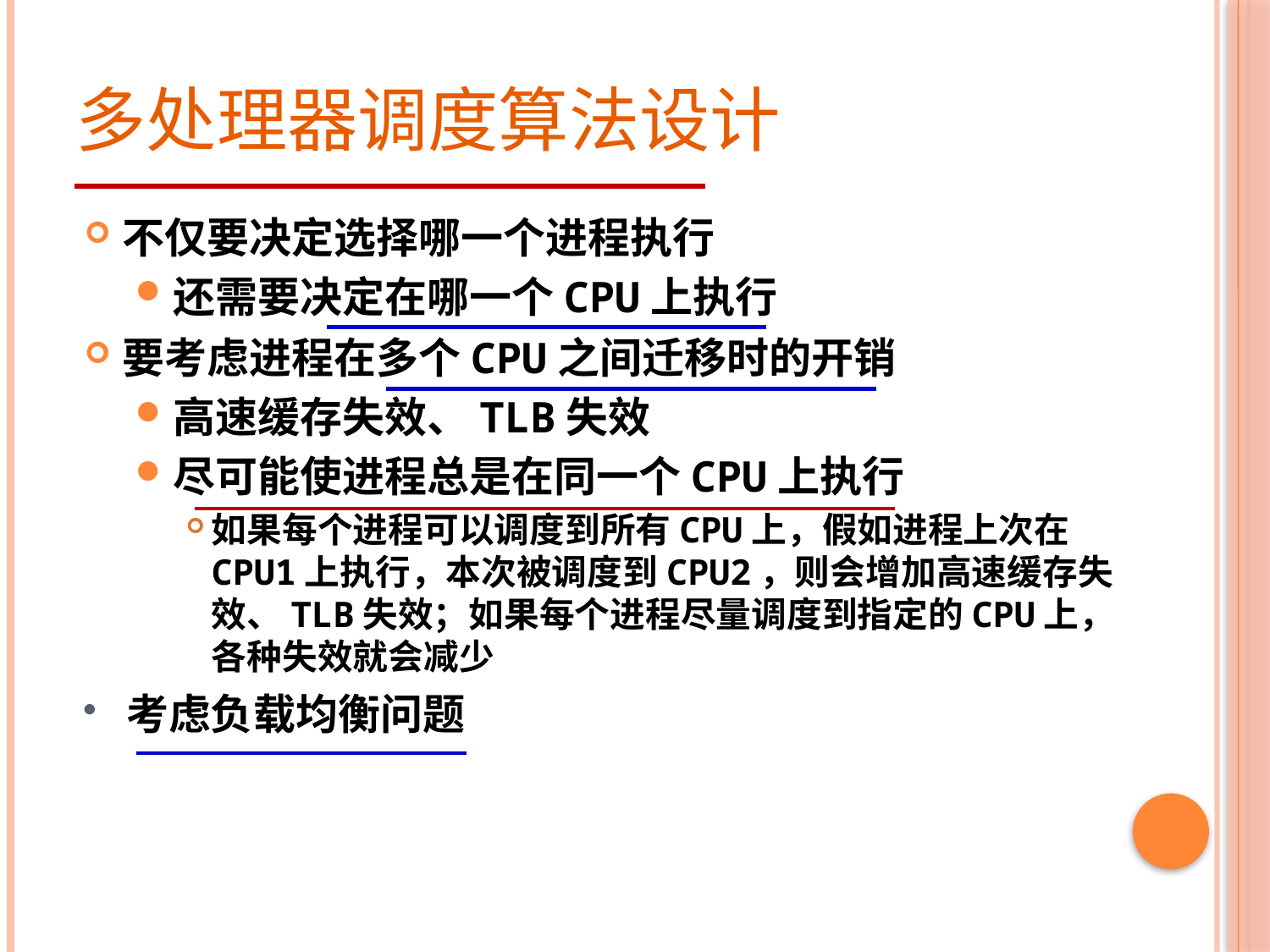

# 多处理器调度算法设计
不仅要决定选择哪一个进程执行
还需要决定在哪一个CPU上执行
要考虑进程在多个CPU之间迁移时的开销
高速缓存失效、TLB失效
尽可能使进程总是在同一个CPU上执行
如果每个进程可以调度到所有CPU上，假如进程上次在CPU1上执行，本次被调度到CPU2，则会增加高速缓存失效、TLB失效；如果每个进程尽量调度到指定的CPU上，各种失效就会减少
  考虑负载均衡问题